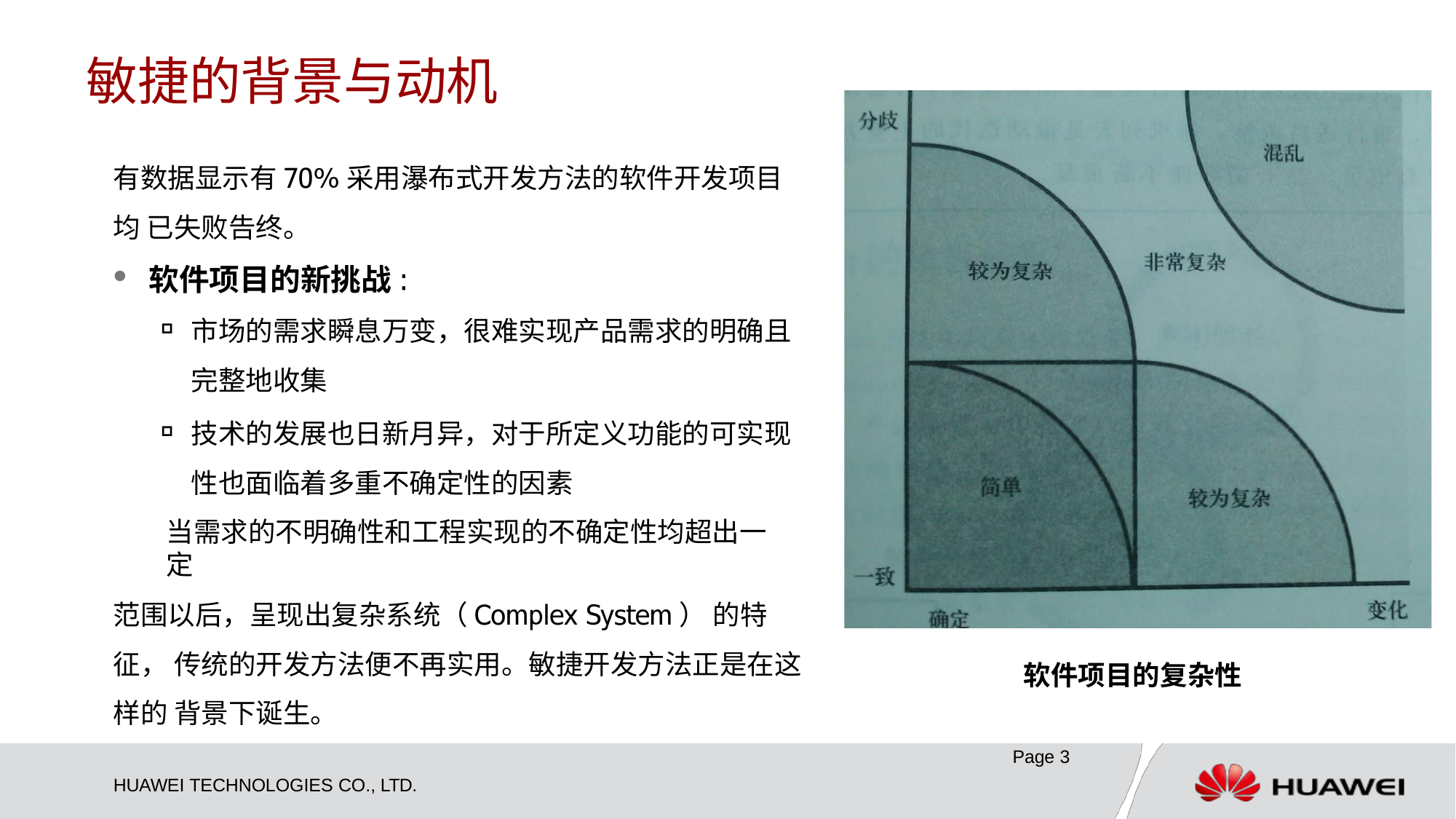

# 敏捷的背景与动机

有数据显示有70%采用瀑布式开发方法的软件开发项目均 已失败告终。
软件项目的新挑战:
市场的需求瞬息万变，很难实现产品需求的明确且 完整地收集
技术的发展也日新月异，对于所定义功能的可实现 性也面临着多重不确定性的因素
当需求的不明确性和工程实现的不确定性均超出一定
范围以后，呈现出复杂系统（Complex System）	的特征， 传统的开发方法便不再实用。敏捷开发方法正是在这样的 背景下诞生。
软件项目的复杂性
Page 3

HUAWEI TECHNOLOGIES CO., LTD.